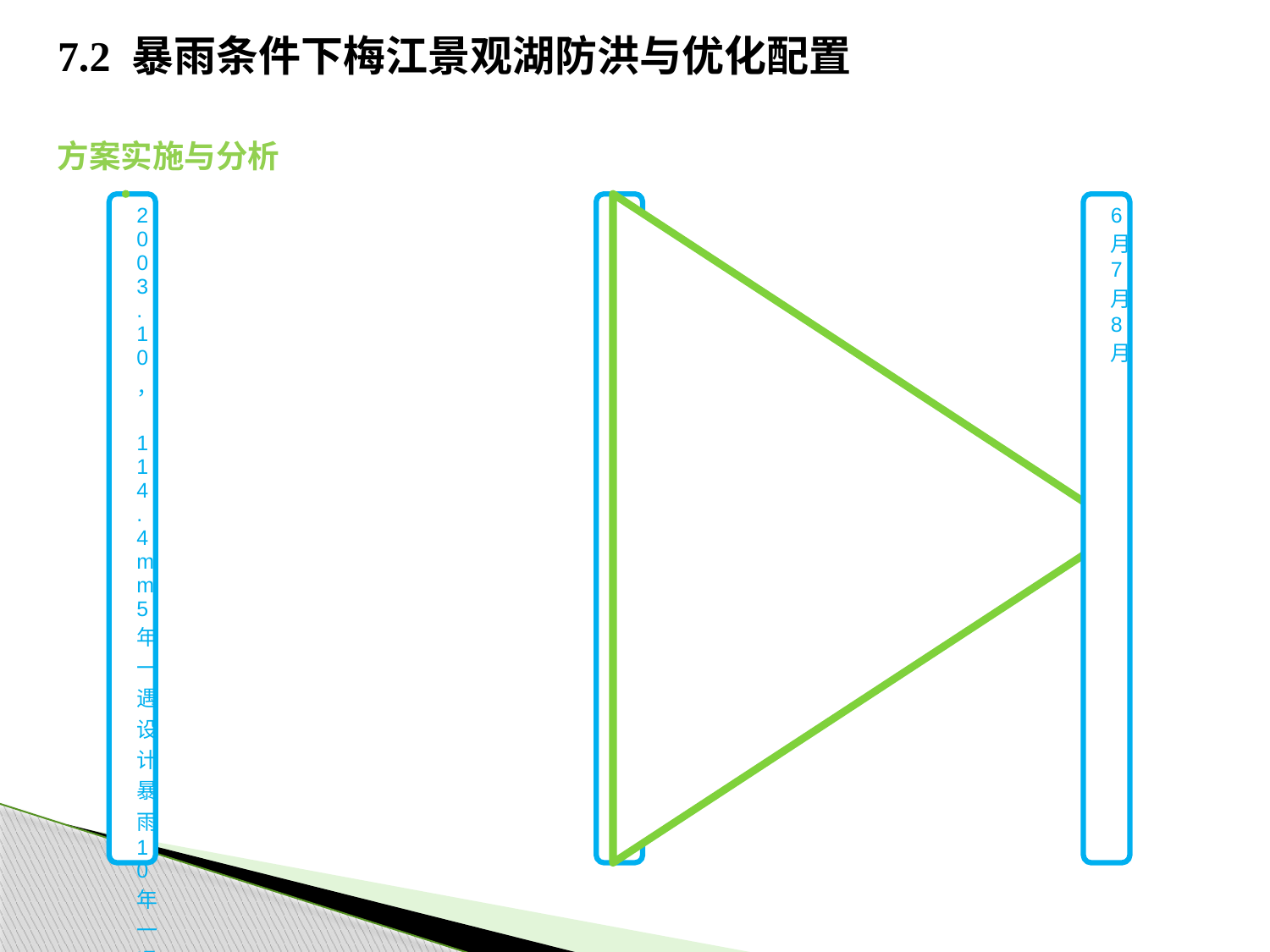

# 7.2 暴雨条件下梅江景观湖防洪与优化配置
方案实施与分析

2003.10， 114.4mm
5年一遇设计暴雨
→丰水年
→平水年
6月
7月
8月